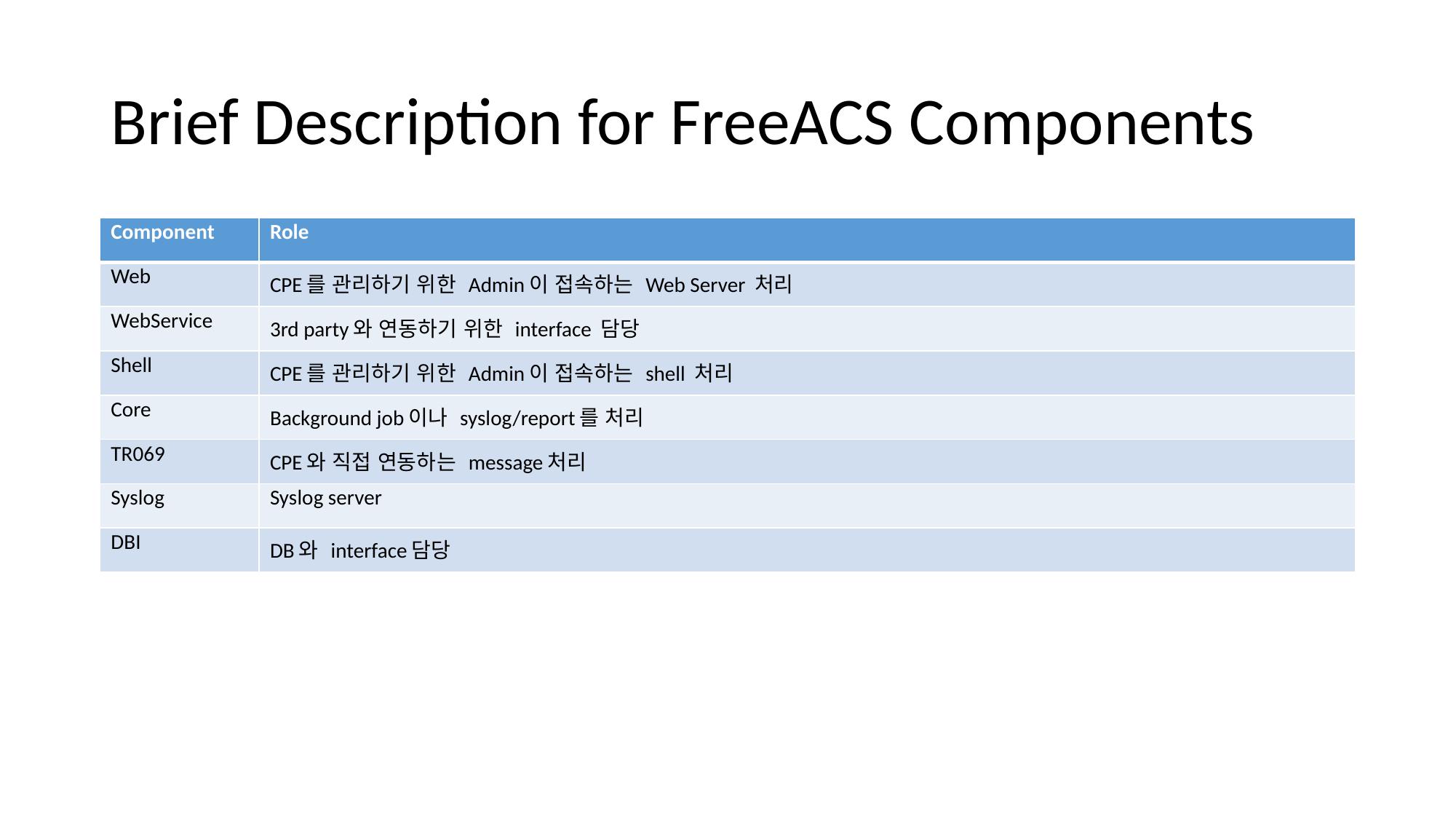

# Brief Description for FreeACS Components
| Component | Role |
| --- | --- |
| Web | CPE를 관리하기 위한 Admin이 접속하는 Web Server 처리 |
| WebService | 3rd party와 연동하기 위한 interface 담당 |
| Shell | CPE를 관리하기 위한 Admin이 접속하는 shell 처리 |
| Core | Background job이나 syslog/report를 처리 |
| TR069 | CPE와 직접 연동하는 message처리 |
| Syslog | Syslog server |
| DBI | DB와 interface담당 |